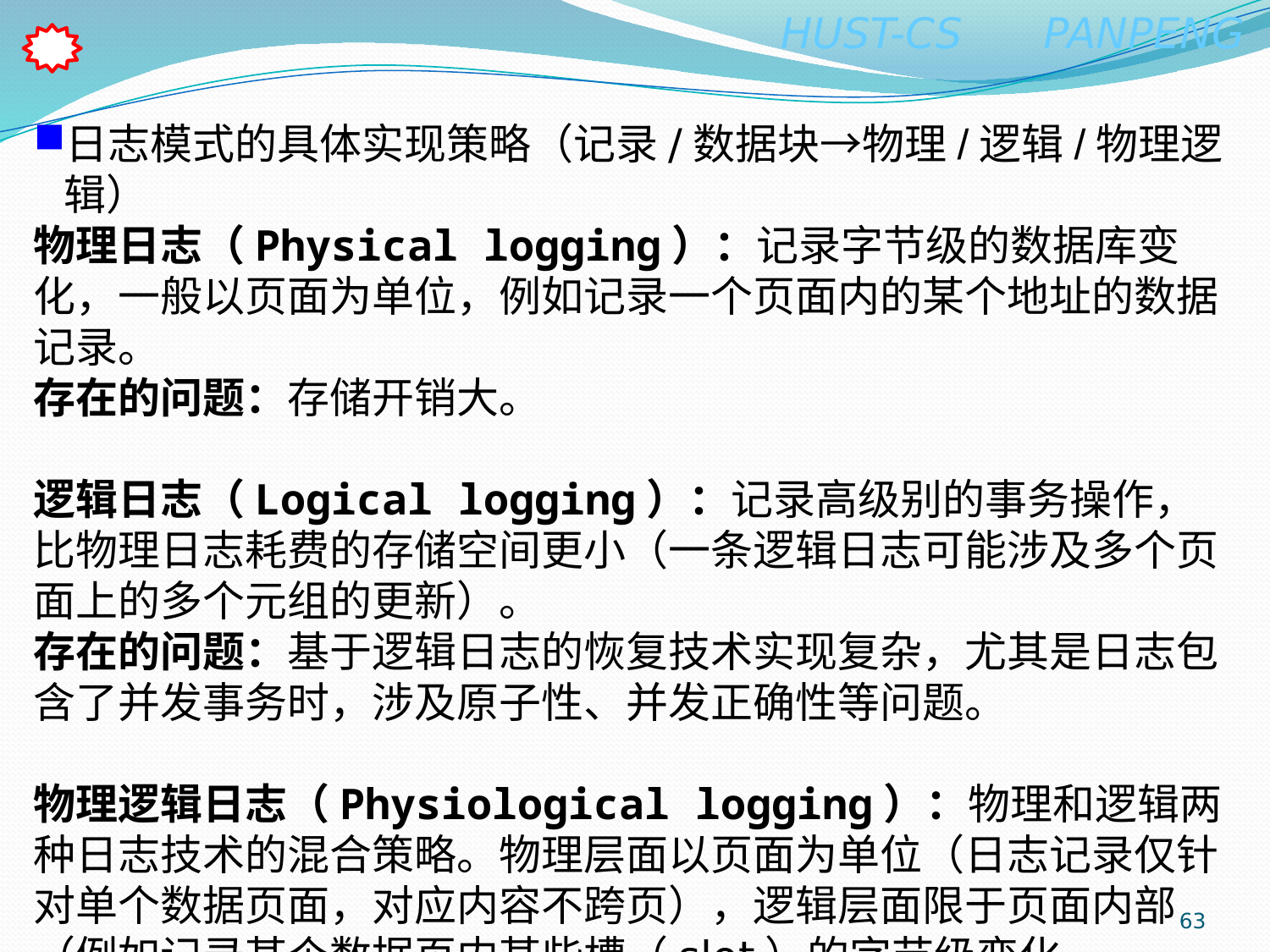

日志模式的具体实现策略（记录/数据块→物理/逻辑/物理逻辑）
物理日志（Physical logging）：记录字节级的数据库变化，一般以页面为单位，例如记录一个页面内的某个地址的数据记录。
存在的问题：存储开销大。

逻辑日志（Logical logging）：记录高级别的事务操作，比物理日志耗费的存储空间更小（一条逻辑日志可能涉及多个页面上的多个元组的更新）。
存在的问题：基于逻辑日志的恢复技术实现复杂，尤其是日志包含了并发事务时，涉及原子性、并发正确性等问题。

物理逻辑日志（Physiological logging）：物理和逻辑两种日志技术的混合策略。物理层面以页面为单位（日志记录仅针对单个数据页面，对应内容不跨页），逻辑层面限于页面内部（例如记录某个数据页内某些槽（slot）的字节级变化。
原子性可控，存储开销不大，在现有的DBMS中较多使用。
63